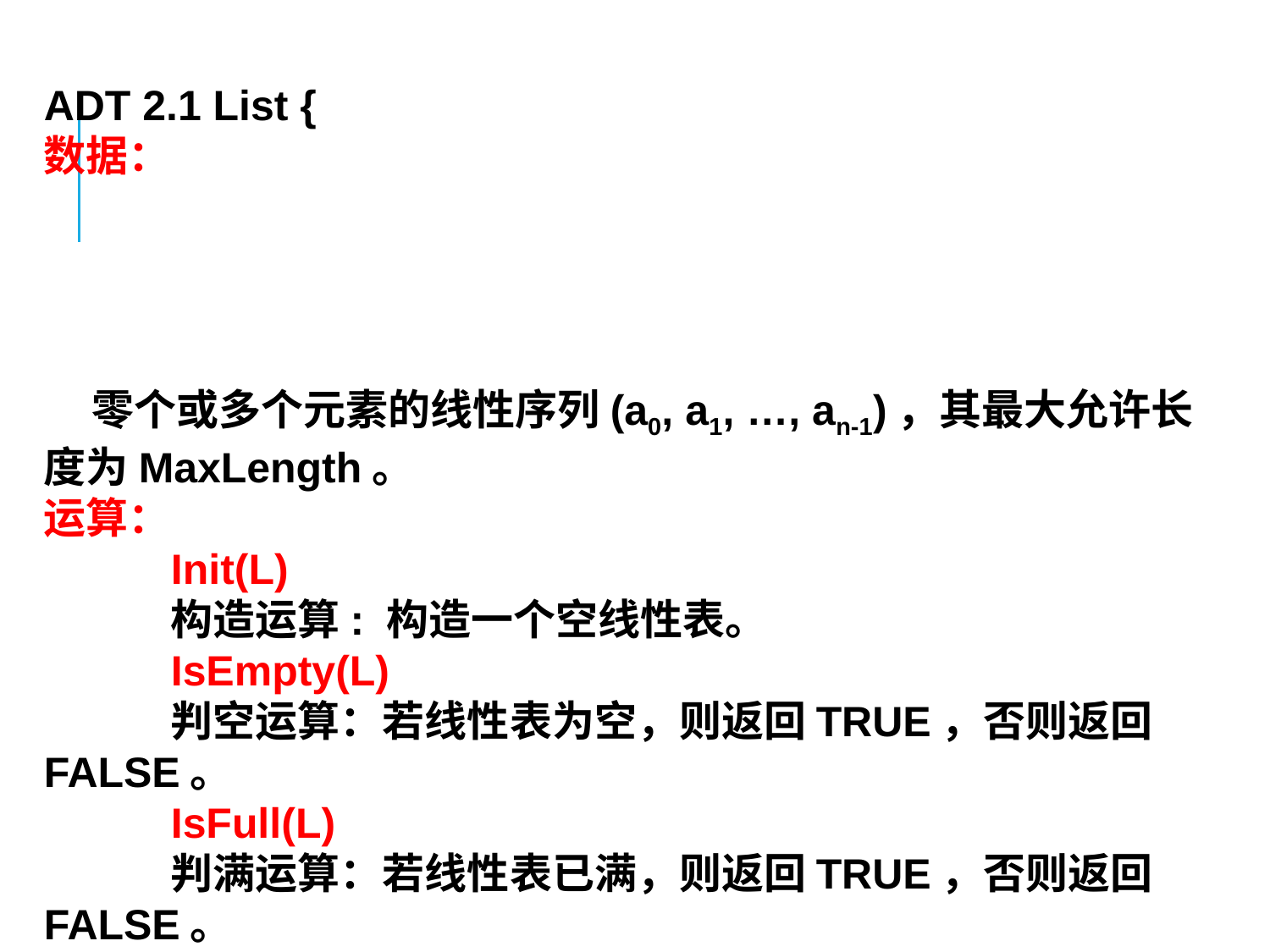

ADT 2.1 List {
数据：
    零个或多个元素的线性序列(a0, a1, …, an-1)，其最大允许长度为MaxLength。
运算：
	Init(L)
	构造运算: 构造一个空线性表。
 	IsEmpty(L)
	判空运算：若线性表为空，则返回TRUE，否则返回FALSE。
 	IsFull(L)
	判满运算：若线性表已满，则返回TRUE，否则返回FALSE。
	int Size(L)
	长度运算: 返回线性表的长度。